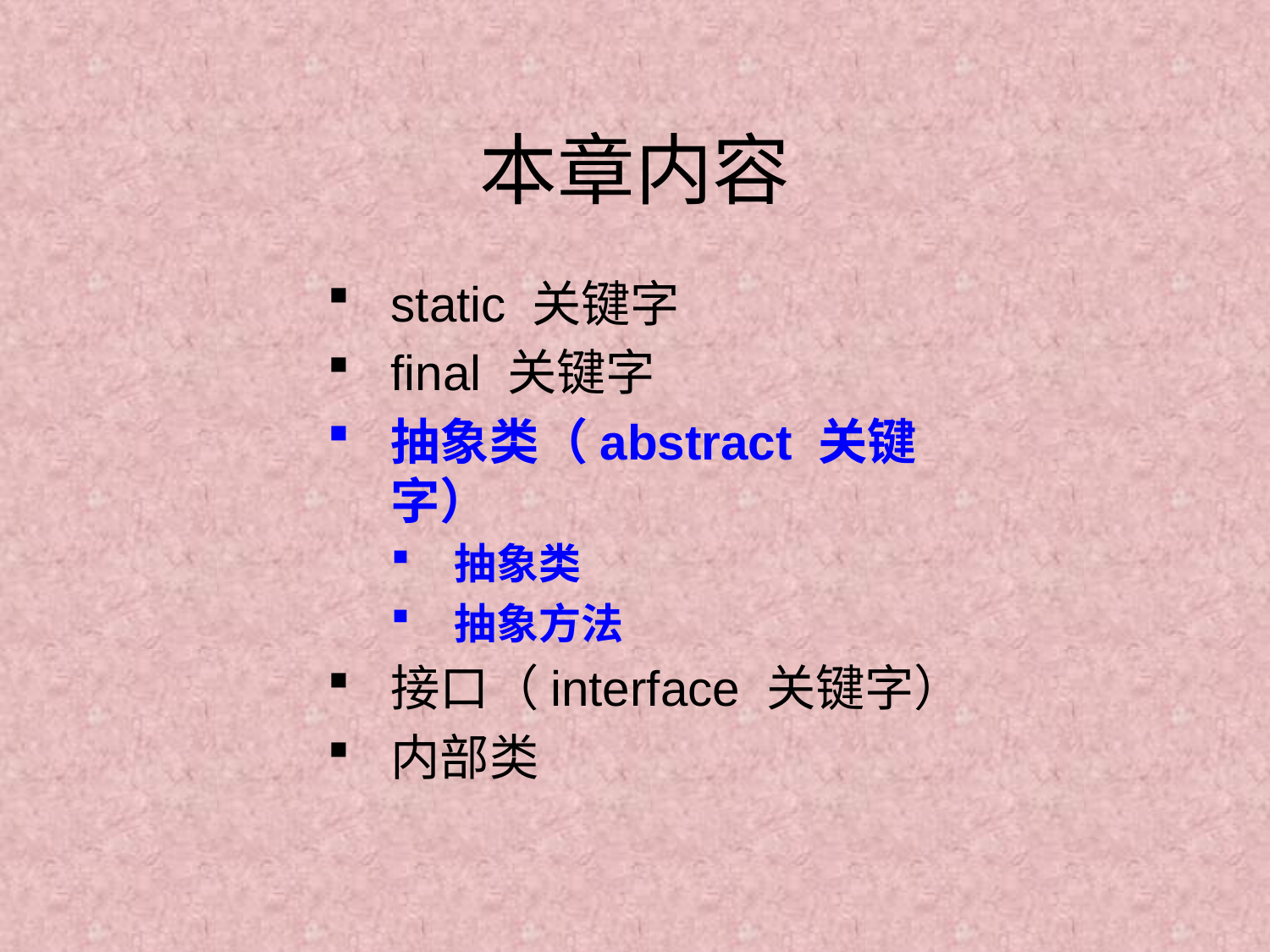

# 本章内容
static 关键字
final 关键字
抽象类（abstract 关键字）
抽象类
抽象方法
接口（interface 关键字）
内部类